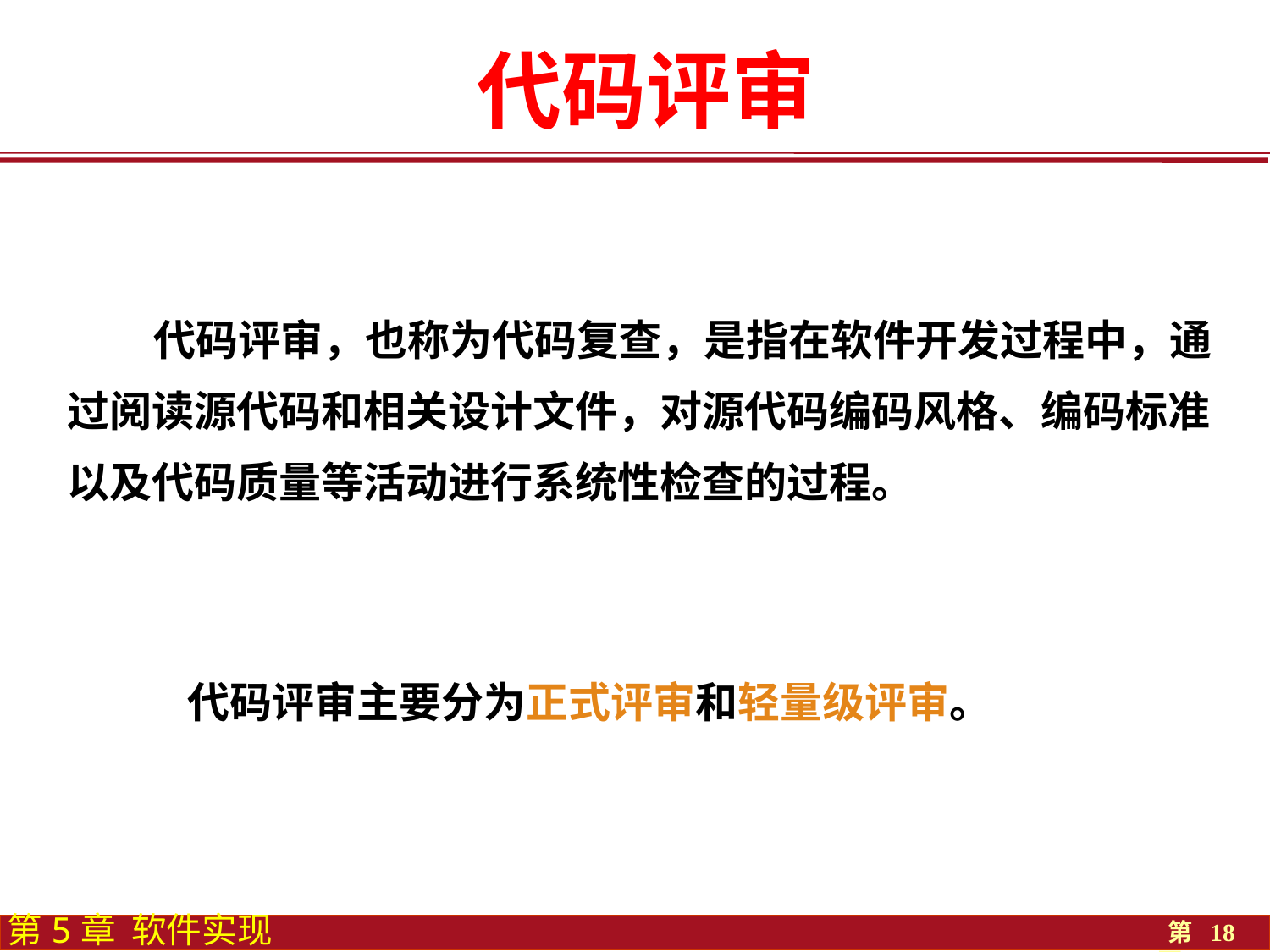

代码评审
        代码评审，也称为代码复查，是指在软件开发过程中，通过阅读源代码和相关设计文件，对源代码编码风格、编码标准以及代码质量等活动进行系统性检查的过程。
代码评审主要分为正式评审和轻量级评审。